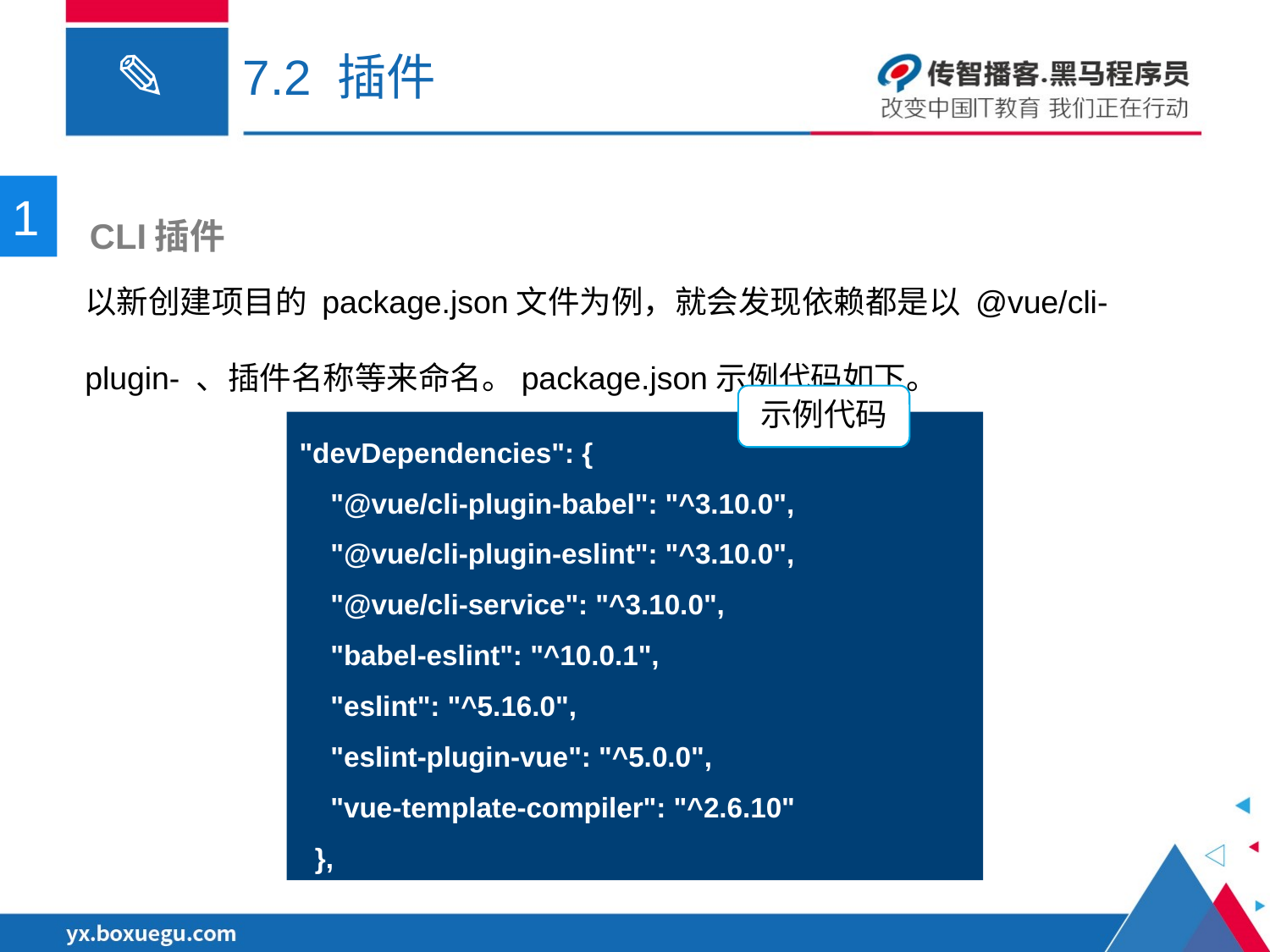

# 7.2 插件

1
  CLI插件
以新创建项目的 package.json文件为例，就会发现依赖都是以 @vue/cli-plugin- 、插件名称等来命名。package.json示例代码如下。
示例代码
"devDependencies": {
    "@vue/cli-plugin-babel": "^3.10.0",
    "@vue/cli-plugin-eslint": "^3.10.0",
    "@vue/cli-service": "^3.10.0",
    "babel-eslint": "^10.0.1",
    "eslint": "^5.16.0",
    "eslint-plugin-vue": "^5.0.0",
    "vue-template-compiler": "^2.6.10"
  },